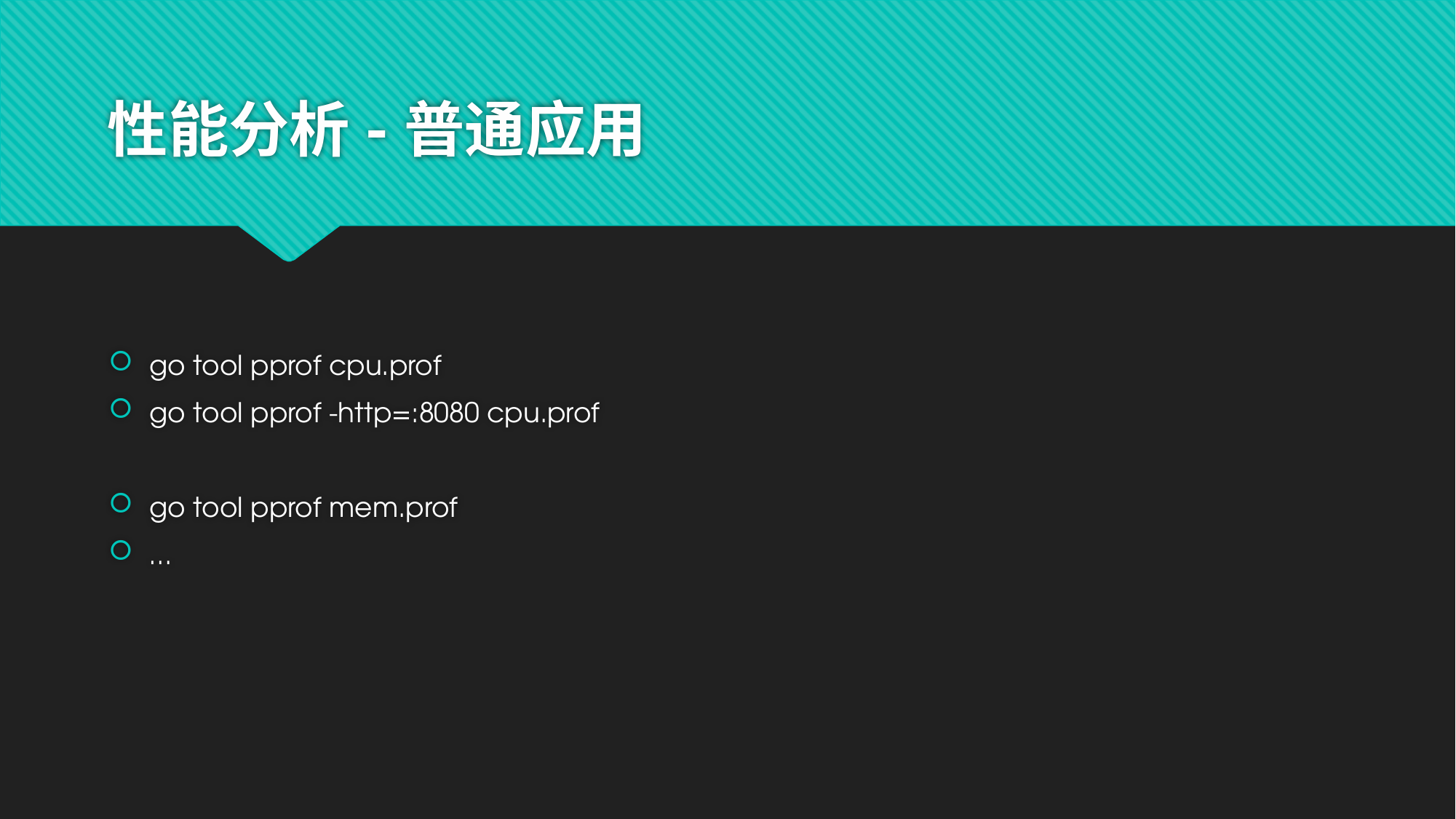

# 性能分析-普通应用
go tool pprof cpu.prof
go tool pprof -http=:8080 cpu.prof

go tool pprof mem.prof
…